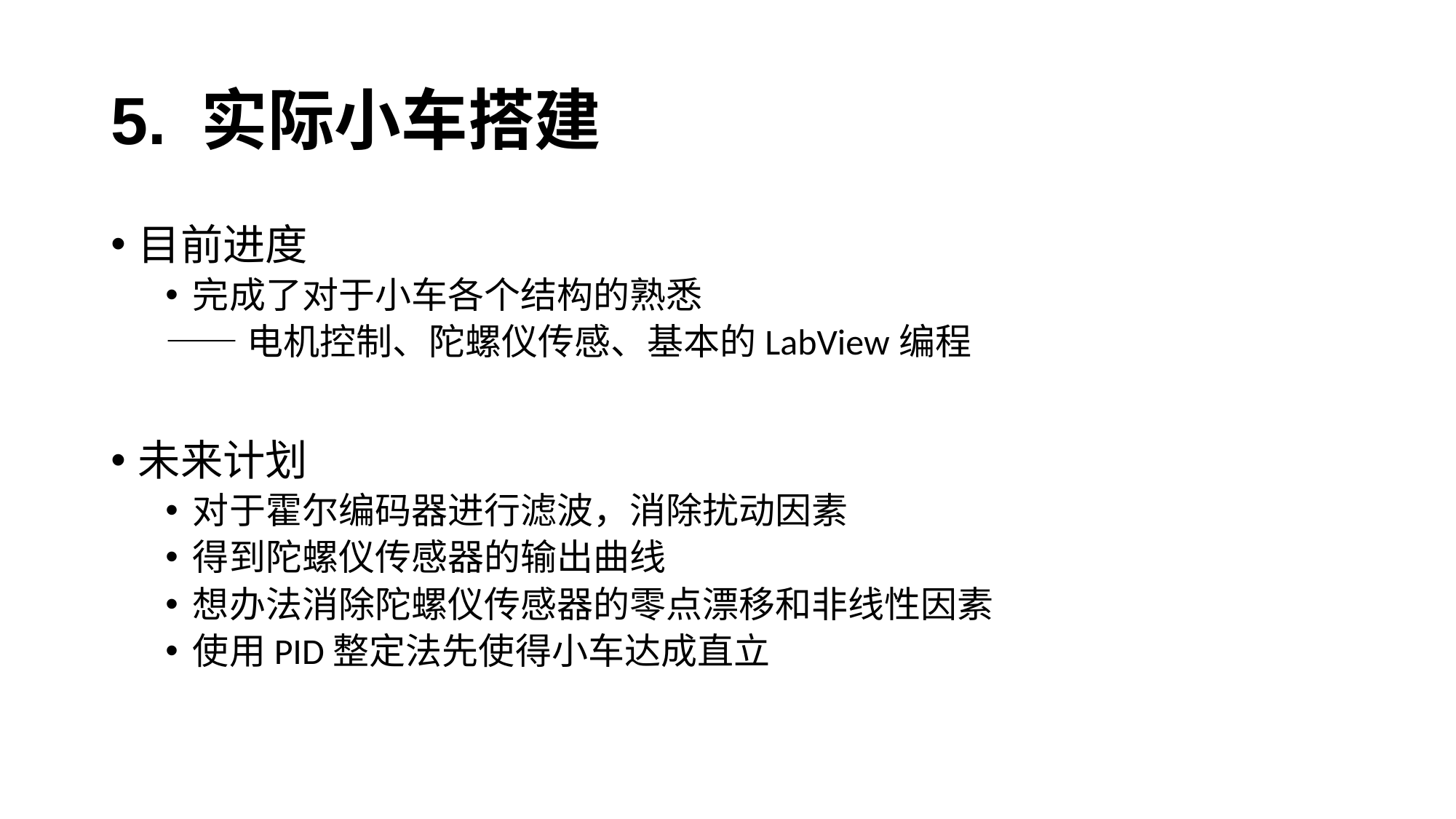

# 5. 实际小车搭建
目前进度
完成了对于小车各个结构的熟悉
——电机控制、陀螺仪传感、基本的LabView编程

未来计划
对于霍尔编码器进行滤波，消除扰动因素
得到陀螺仪传感器的输出曲线
想办法消除陀螺仪传感器的零点漂移和非线性因素
使用PID整定法先使得小车达成直立